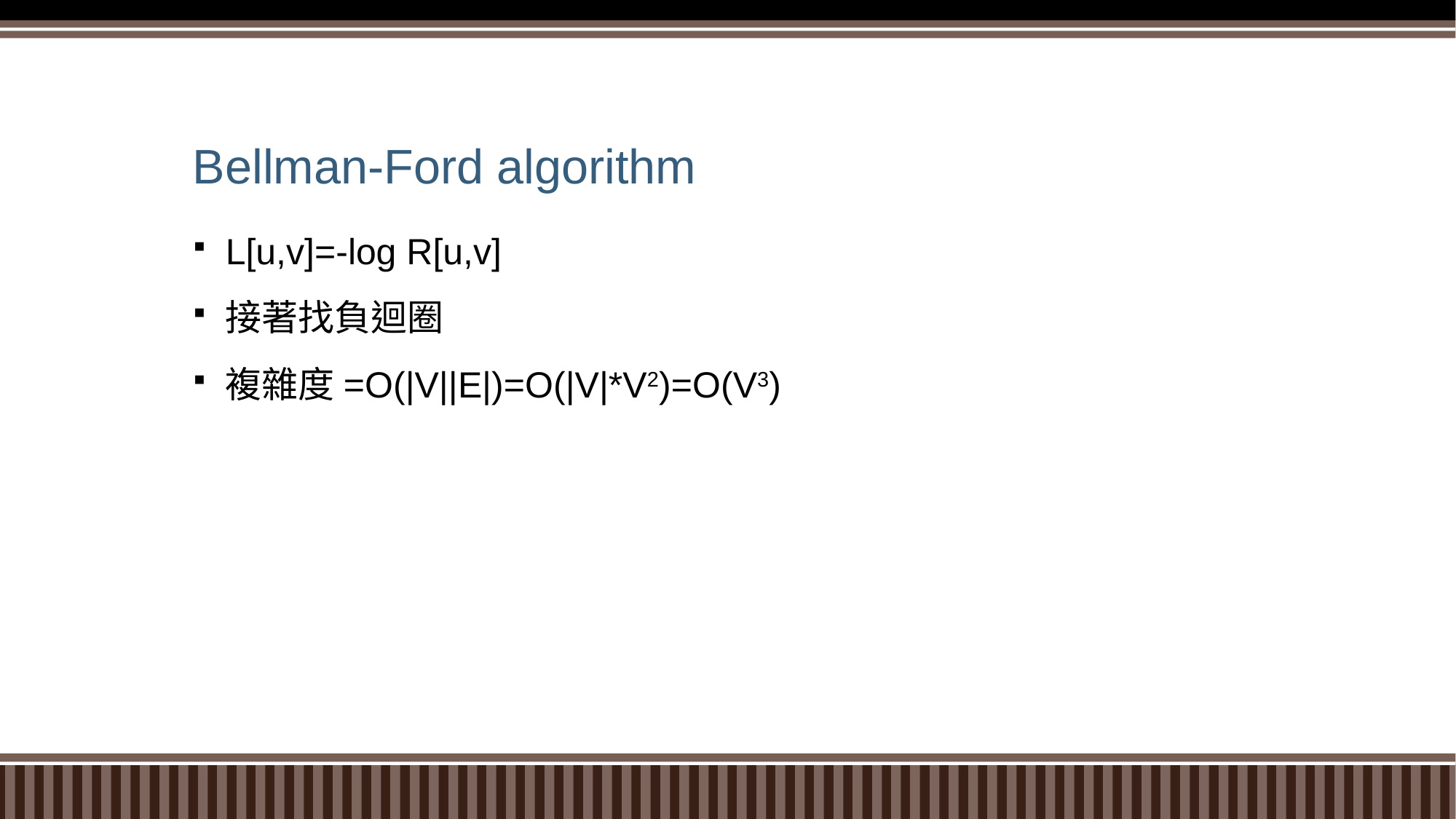

# Bellman-Ford algorithm
L[u,v]=-log R[u,v]
接著找負迴圈
複雜度=O(|V||E|)=O(|V|*V2)=O(V3)